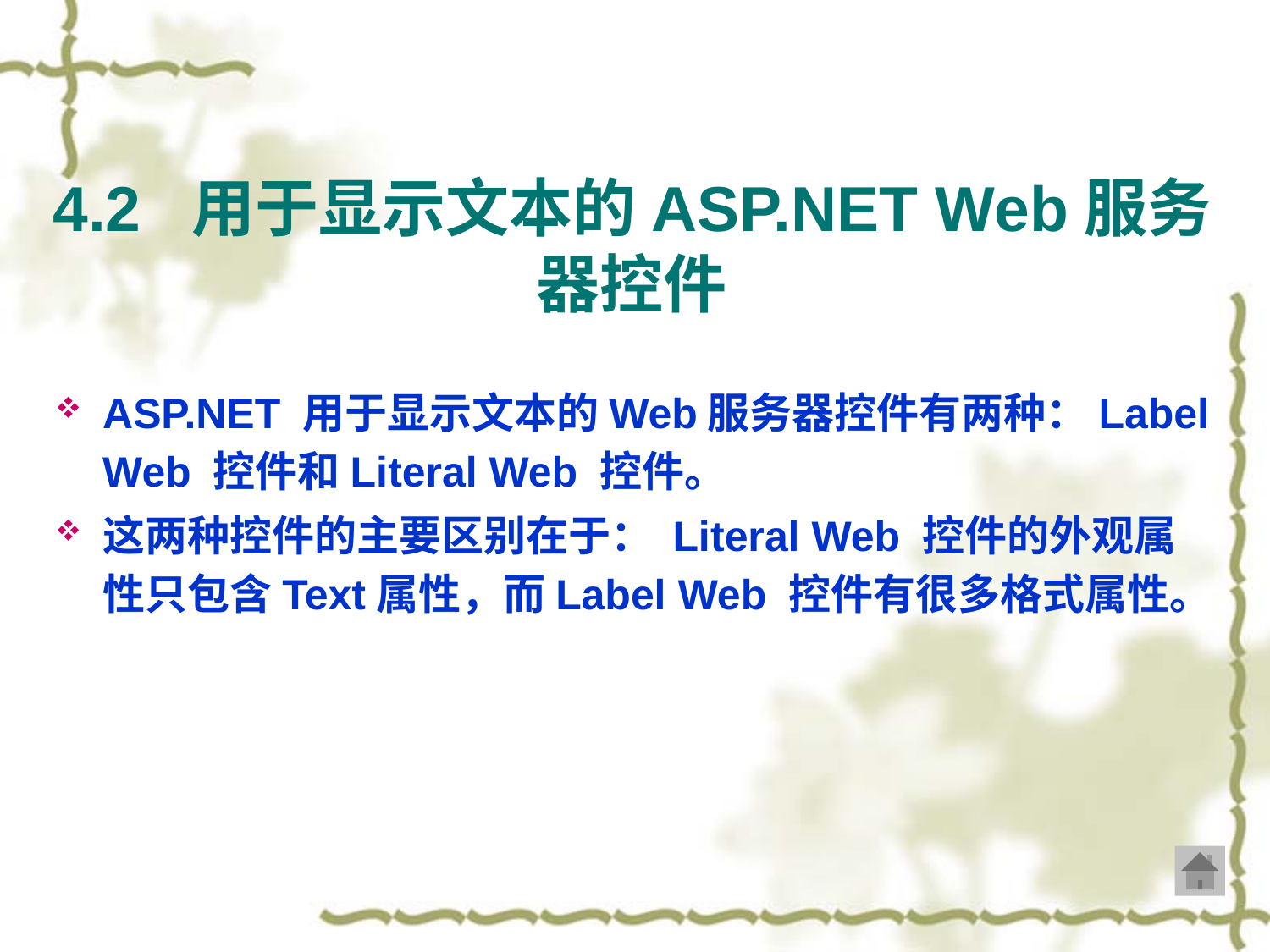

# 4.2  用于显示文本的ASP.NET Web服务器控件
ASP.NET 用于显示文本的Web服务器控件有两种：Label Web 控件和Literal Web 控件。
这两种控件的主要区别在于： Literal Web 控件的外观属性只包含Text属性，而Label Web 控件有很多格式属性。